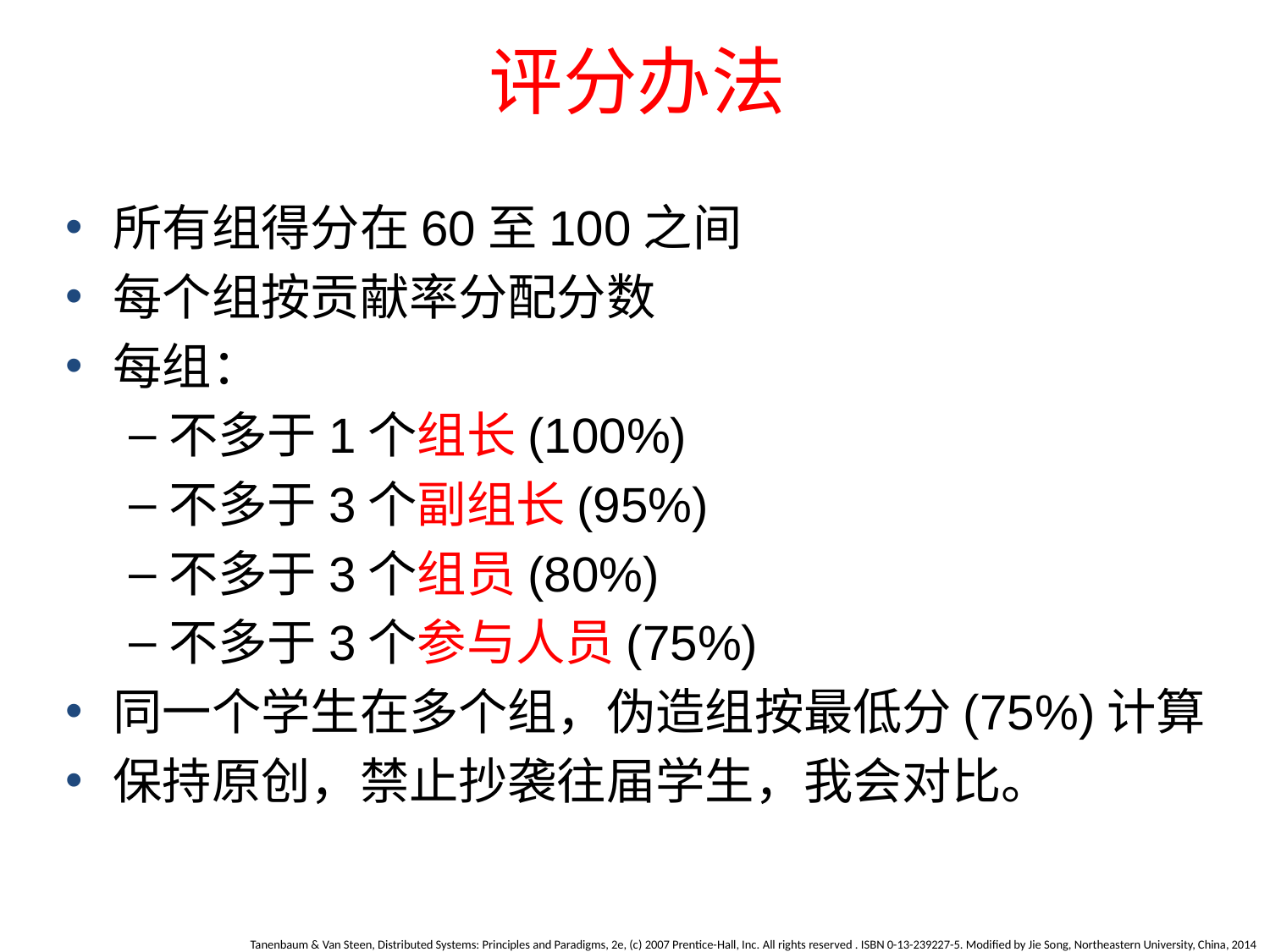

# 评分办法
所有组得分在60至100之间
每个组按贡献率分配分数
每组：
不多于1个组长(100%)
不多于3个副组长(95%)
不多于3个组员(80%)
不多于3个参与人员(75%)
同一个学生在多个组，伪造组按最低分(75%)计算
保持原创，禁止抄袭往届学生，我会对比。